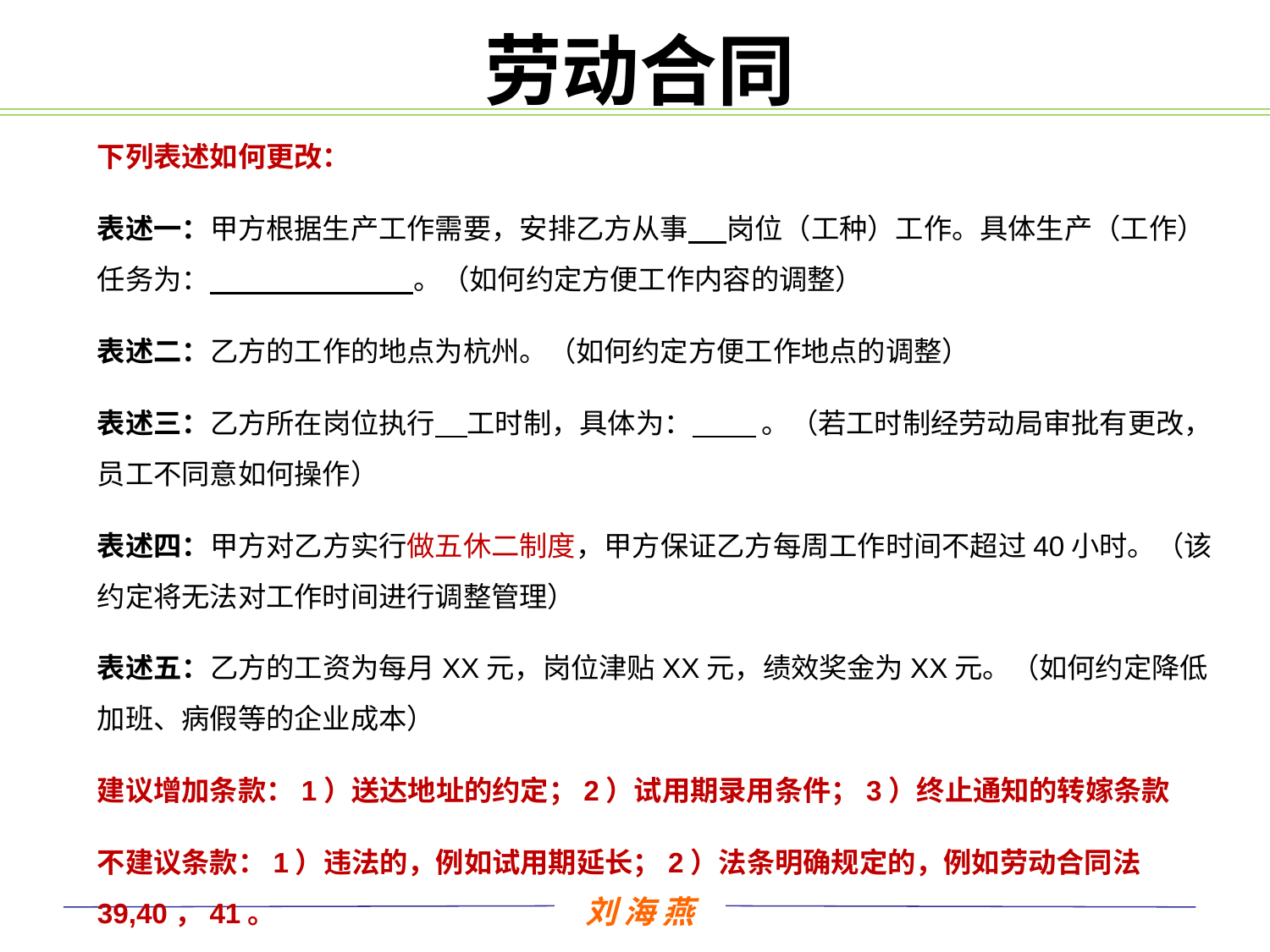

# 劳动合同
下列表述如何更改：
表述一：甲方根据生产工作需要，安排乙方从事      岗位（工种）工作。具体生产（工作）任务为：                                。（如何约定方便工作内容的调整）
表述二：乙方的工作的地点为杭州。（如何约定方便工作地点的调整）
表述三：乙方所在岗位执行     工时制，具体为：           。（若工时制经劳动局审批有更改，员工不同意如何操作）
表述四：甲方对乙方实行做五休二制度，甲方保证乙方每周工作时间不超过40小时。（该约定将无法对工作时间进行调整管理）
表述五：乙方的工资为每月XX元，岗位津贴XX元，绩效奖金为XX元。（如何约定降低加班、病假等的企业成本）
建议增加条款：1）送达地址的约定；2）试用期录用条件；3）终止通知的转嫁条款
不建议条款：1）违法的，例如试用期延长；2）法条明确规定的，例如劳动合同法39,40，41。